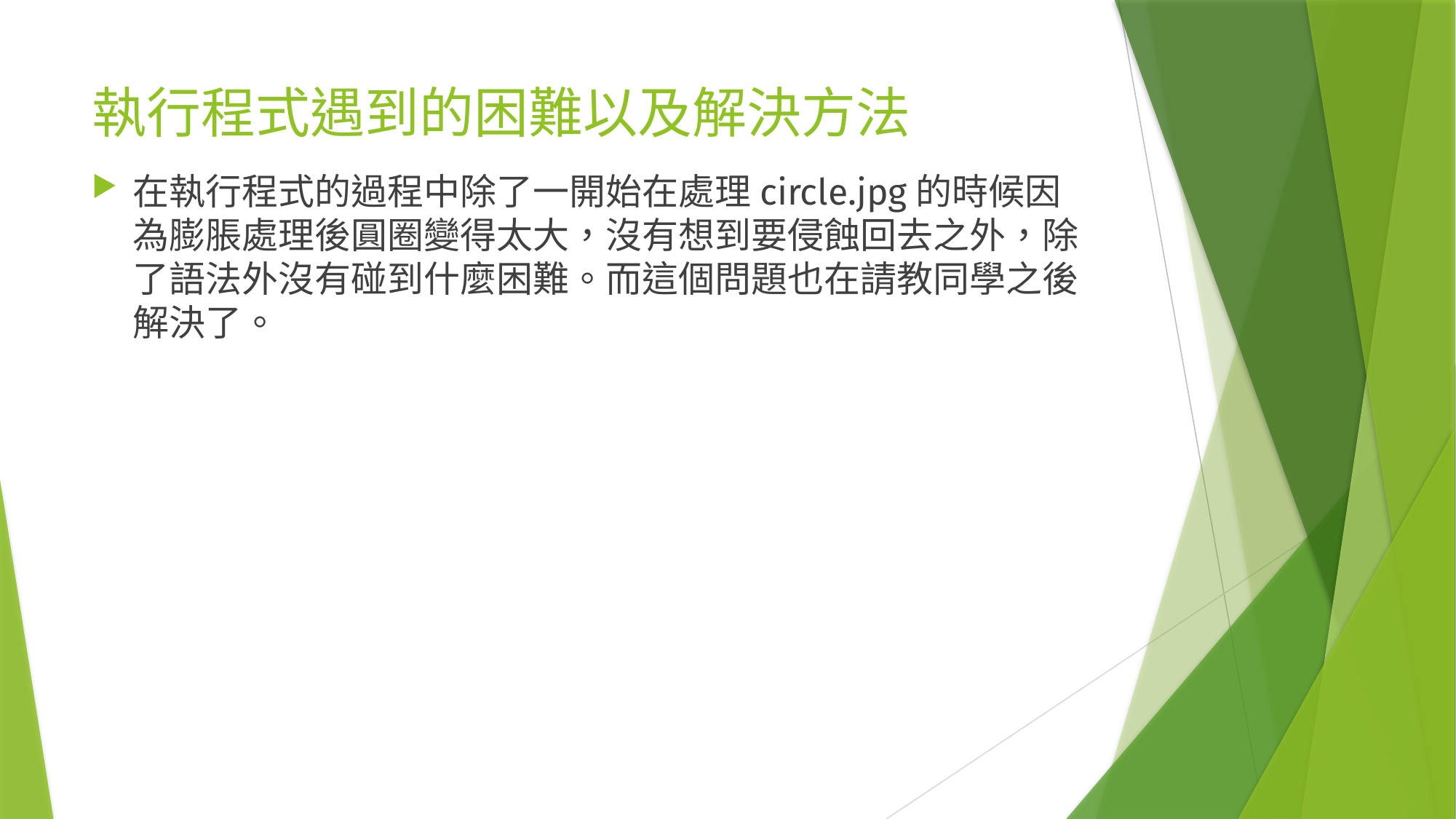

# 執行程式遇到的困難以及解決方法
在執行程式的過程中除了一開始在處理circle.jpg的時候因為膨脹處理後圓圈變得太大，沒有想到要侵蝕回去之外，除了語法外沒有碰到什麼困難。而這個問題也在請教同學之後解決了。